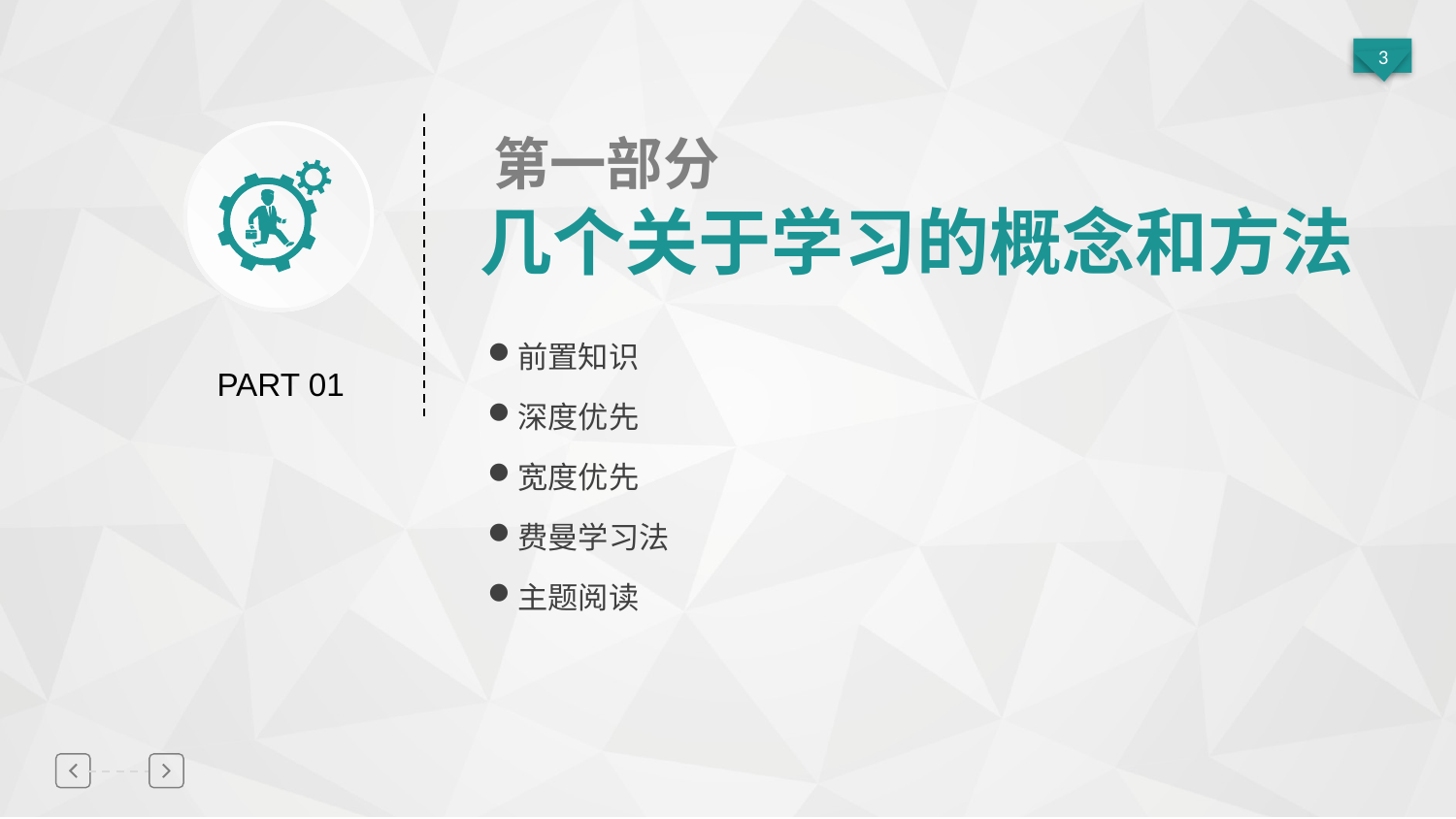

第一部分
几个关于学习的概念和方法

前置知识
PART 01
深度优先
宽度优先
费曼学习法
主题阅读